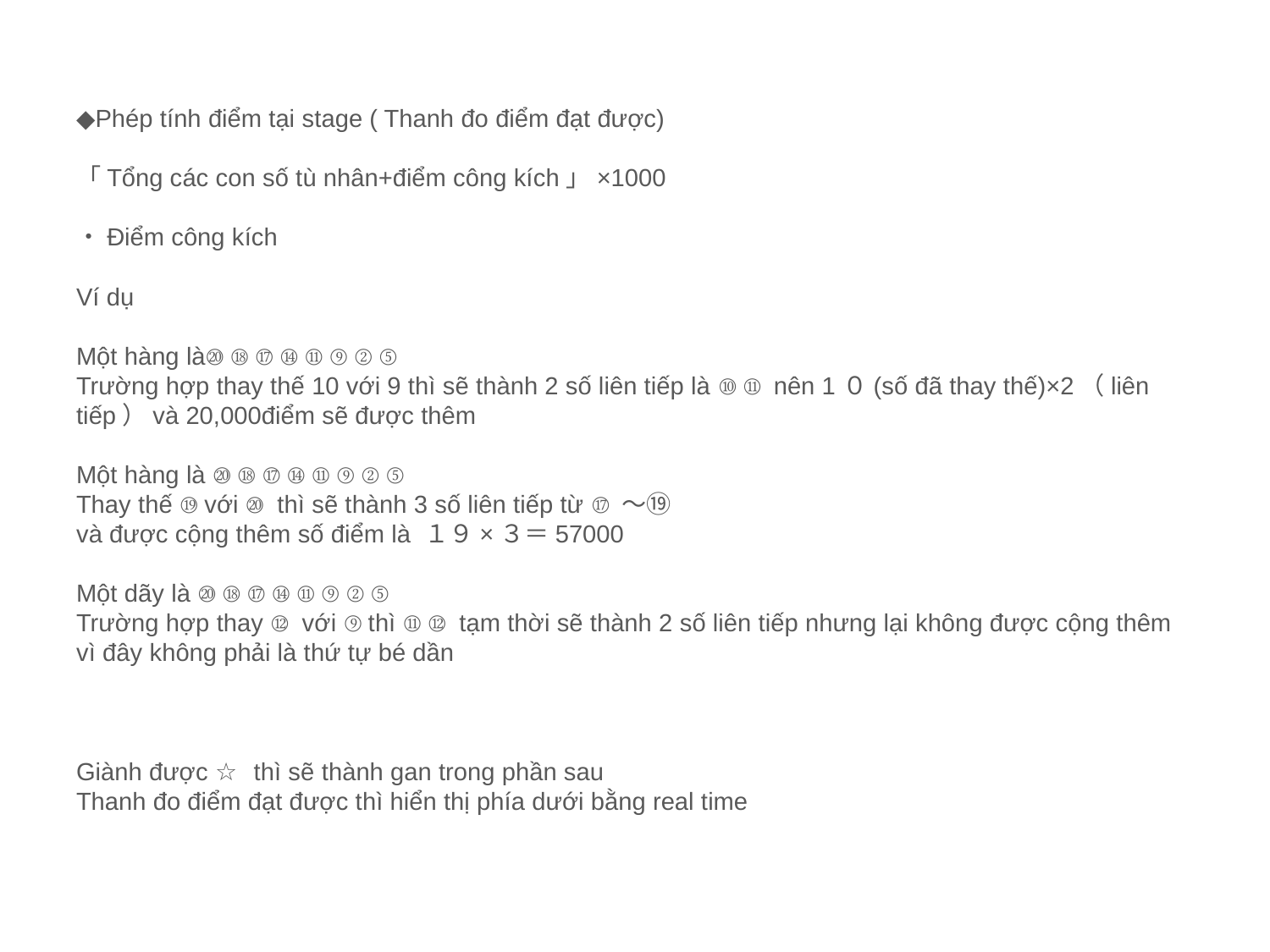

# ◆Phép tính điểm tại stage ( Thanh đo điểm đạt được) 「Tổng các con số tù nhân+điểm công kích」×1000 ・Điểm công kích Ví dụ Một hàng là⑳⑱⑰⑭⑪⑨②⑤　 Trường hợp thay thế 10 với 9 thì sẽ thành 2 số liên tiếp là ⑩⑪ nên 1０(số đã thay thế)×2（liên tiếp）và 20,000điểm sẽ được thêm Một hàng là ⑳⑱⑰⑭⑪⑨②⑤　 Thay thế ⑲với ⑳ thì sẽ thành 3 số liên tiếp từ ⑰〜⑲ và được cộng thêm số điểm là １９×３＝57000 Một dãy là ⑳⑱⑰⑭⑪⑨②⑤　 Trường hợp thay ⑫ với ⑨thì ⑪⑫ tạm thời sẽ thành 2 số liên tiếp nhưng lại không được cộng thêm vì đây không phải là thứ tự bé dần Giành được ☆  thì sẽ thành gan trong phần sau Thanh đo điểm đạt được thì hiển thị phía dưới bằng real time